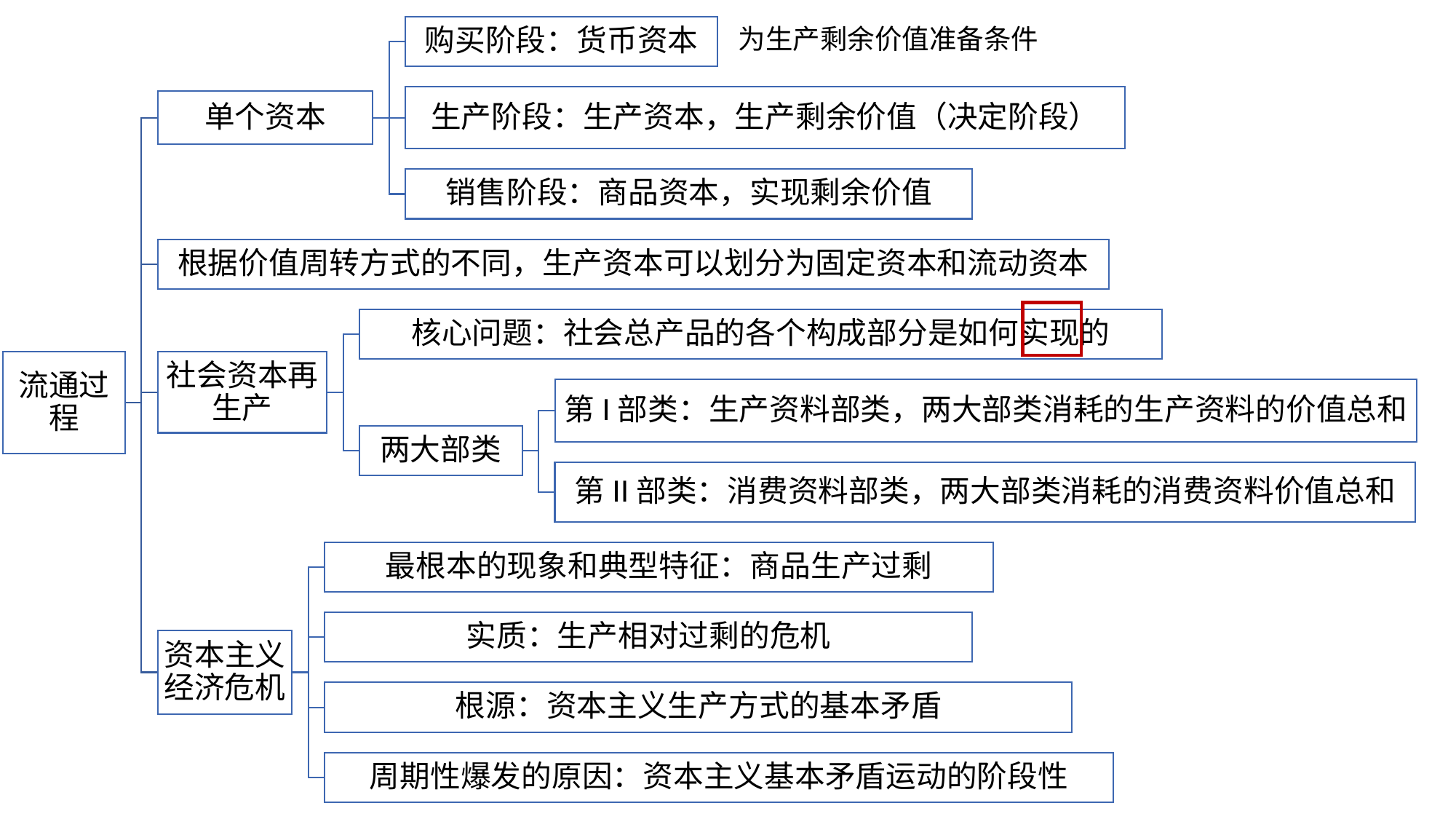

为生产剩余价值准备条件
流通过程
单个资本
购买阶段：货币资本
生产阶段：生产资本，生产剩余价值（决定阶段）
销售阶段：商品资本，实现剩余价值
根据价值周转方式的不同，生产资本可以划分为固定资本和流动资本
社会资本再生产
核心问题：社会总产品的各个构成部分是如何实现的
两大部类
第I部类：生产资料部类，两大部类消耗的生产资料的价值总和
第II部类：消费资料部类，两大部类消耗的消费资料价值总和
资本主义经济危机
最根本的现象和典型特征：商品生产过剩
实质：生产相对过剩的危机
根源：资本主义生产方式的基本矛盾
周期性爆发的原因：资本主义基本矛盾运动的阶段性